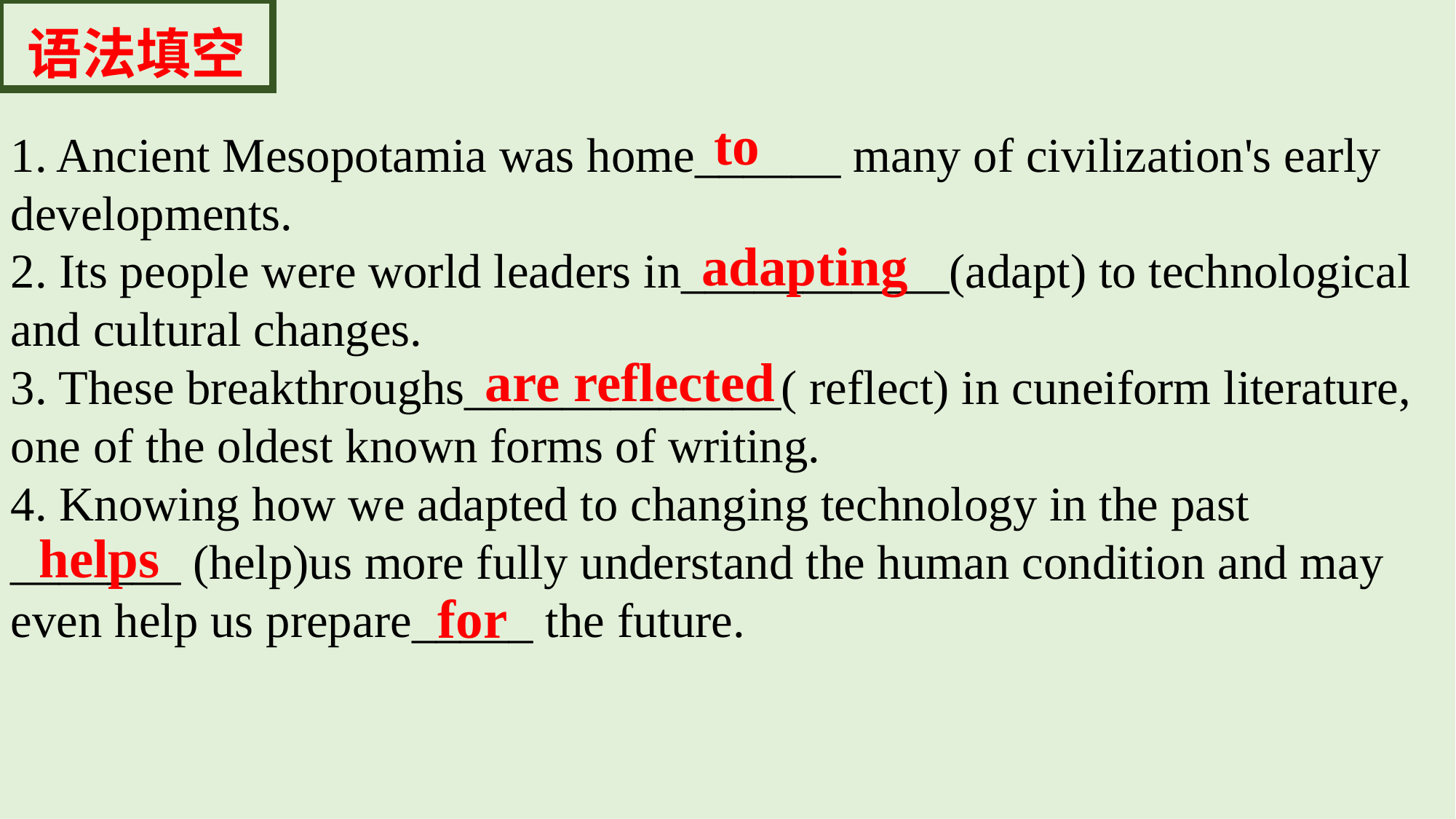

语法填空
to
1. Ancient Mesopotamia was home______ many of civilization's early developments.
2. Its people were world leaders in___________(adapt) to technological and cultural changes.
3. These breakthroughs_____________( reflect) in cuneiform literature, one of the oldest known forms of writing.
4. Knowing how we adapted to changing technology in the past _______ (help)us more fully understand the human condition and may even help us prepare_____ the future.

adapting
are reflected
helps
for